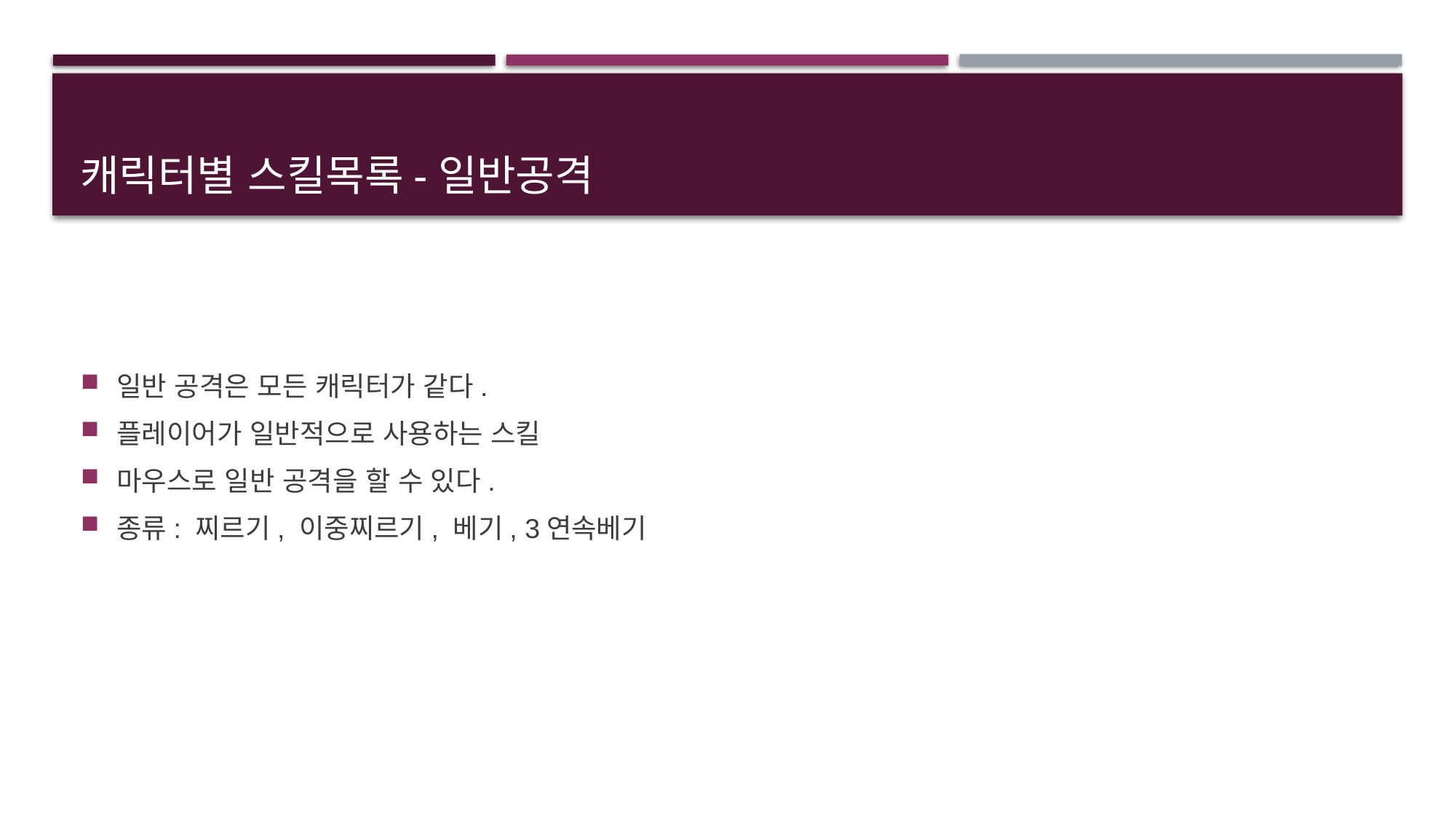

# 캐릭터별 스킬목록-일반공격
일반 공격은 모든 캐릭터가 같다.
플레이어가 일반적으로 사용하는 스킬
마우스로 일반 공격을 할 수 있다.
종류: 찌르기, 이중찌르기, 베기, 3연속베기